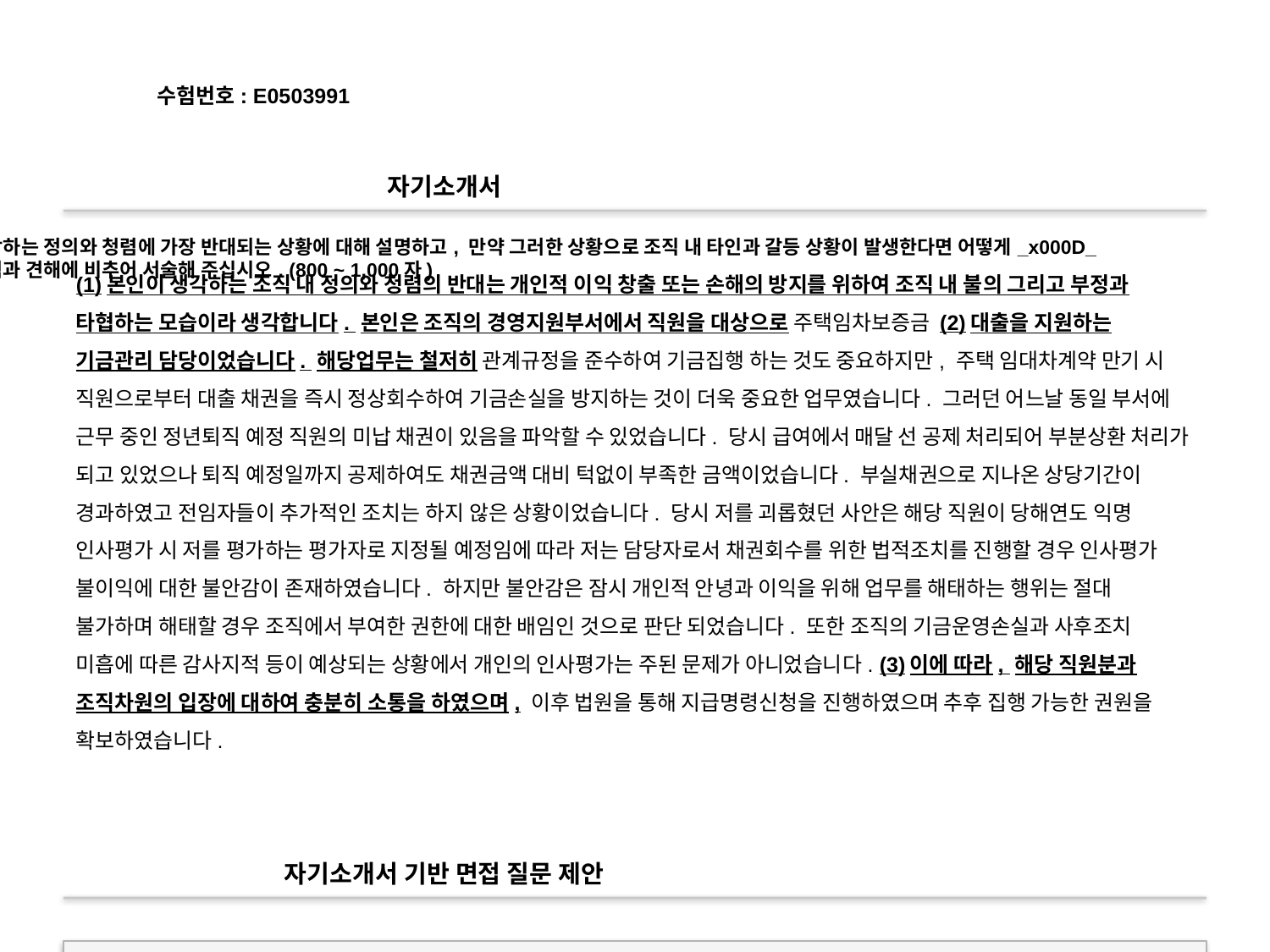

수험번호: E0503991
#

자기소개서

조직 생활에서 본인이 생각하는 정의와 청렴에 가장 반대되는 상황에 대해 설명하고, 만약 그러한 상황으로 조직 내 타인과 갈등 상황이 발생한다면 어떻게_x000D_
대처할 것인지 본인의 경험과 견해에 비추어 서술해 주십시오. (800 ~ 1,000자)

(1)본인이 생각하는 조직 내 정의와 청렴의 반대는 개인적 이익 창출 또는 손해의 방지를 위하여 조직 내 불의 그리고 부정과 타협하는 모습이라 생각합니다. 본인은 조직의 경영지원부서에서 직원을 대상으로 주택임차보증금 (2)대출을 지원하는 기금관리 담당이었습니다. 해당업무는 철저히 관계규정을 준수하여 기금집행 하는 것도 중요하지만, 주택 임대차계약 만기 시 직원으로부터 대출 채권을 즉시 정상회수하여 기금손실을 방지하는 것이 더욱 중요한 업무였습니다. 그러던 어느날 동일 부서에 근무 중인 정년퇴직 예정 직원의 미납 채권이 있음을 파악할 수 있었습니다. 당시 급여에서 매달 선 공제 처리되어 부분상환 처리가 되고 있었으나 퇴직 예정일까지 공제하여도 채권금액 대비 턱없이 부족한 금액이었습니다. 부실채권으로 지나온 상당기간이 경과하였고 전임자들이 추가적인 조치는 하지 않은 상황이었습니다. 당시 저를 괴롭혔던 사안은 해당 직원이 당해연도 익명 인사평가 시 저를 평가하는 평가자로 지정될 예정임에 따라 저는 담당자로서 채권회수를 위한 법적조치를 진행할 경우 인사평가 불이익에 대한 불안감이 존재하였습니다. 하지만 불안감은 잠시 개인적 안녕과 이익을 위해 업무를 해태하는 행위는 절대 불가하며 해태할 경우 조직에서 부여한 권한에 대한 배임인 것으로 판단 되었습니다. 또한 조직의 기금운영손실과 사후조치 미흡에 따른 감사지적 등이 예상되는 상황에서 개인의 인사평가는 주된 문제가 아니었습니다. (3)이에 따라, 해당 직원분과 조직차원의 입장에 대하여 충분히 소통을 하였으며, 이후 법원을 통해 지급명령신청을 진행하였으며 추후 집행 가능한 권원을 확보하였습니다.

자기소개서 기반 면접 질문 제안

(1) 조직 내 정의와 청렴의 반대가 불의와 부정과의 타협이라고 하셨는데, 이를 방지하기 위해 필요하다고 생각하는 요소는 무엇인가요?
(2) 기금관리 담당자로서 채권 회수 시 직면한 가장 큰 도전은 무엇이었나요?
(3) 조직의 기금운영손실과 관련된 감사지적을 어떻게 예방할 수 있을까요?